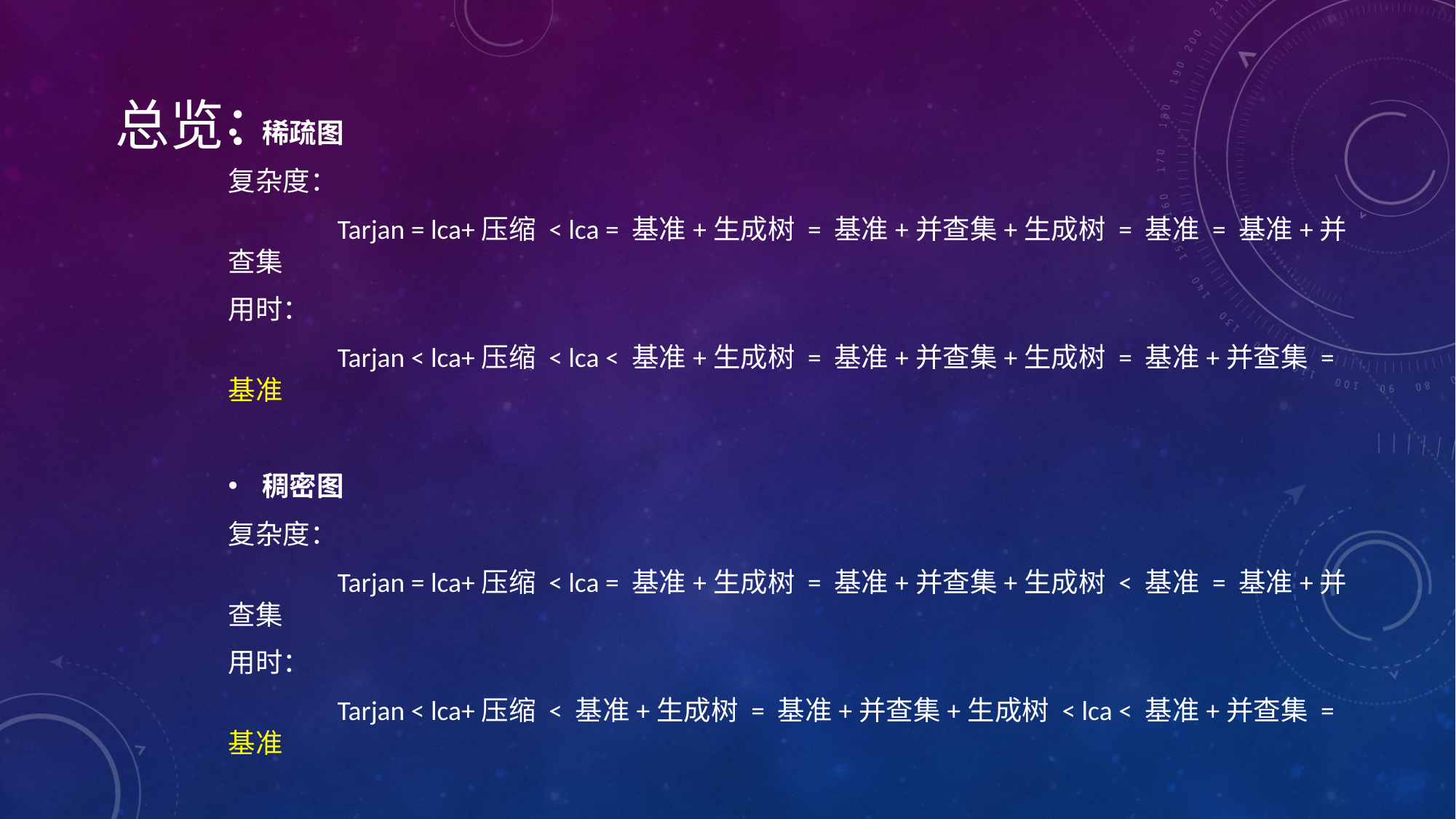

# 总览：
稀疏图
复杂度：
	Tarjan = lca+压缩 < lca = 基准+生成树 = 基准+并查集+生成树 = 基准 = 基准+并查集
用时：
	Tarjan < lca+压缩 < lca < 基准+生成树 = 基准+并查集+生成树 = 基准+并查集 = 基准

稠密图
复杂度：
	Tarjan = lca+压缩 < lca = 基准+生成树 = 基准+并查集+生成树 < 基准 = 基准+并查集
用时：
	Tarjan < lca+压缩 < 基准+生成树 = 基准+并查集+生成树 < lca < 基准+并查集 = 基准